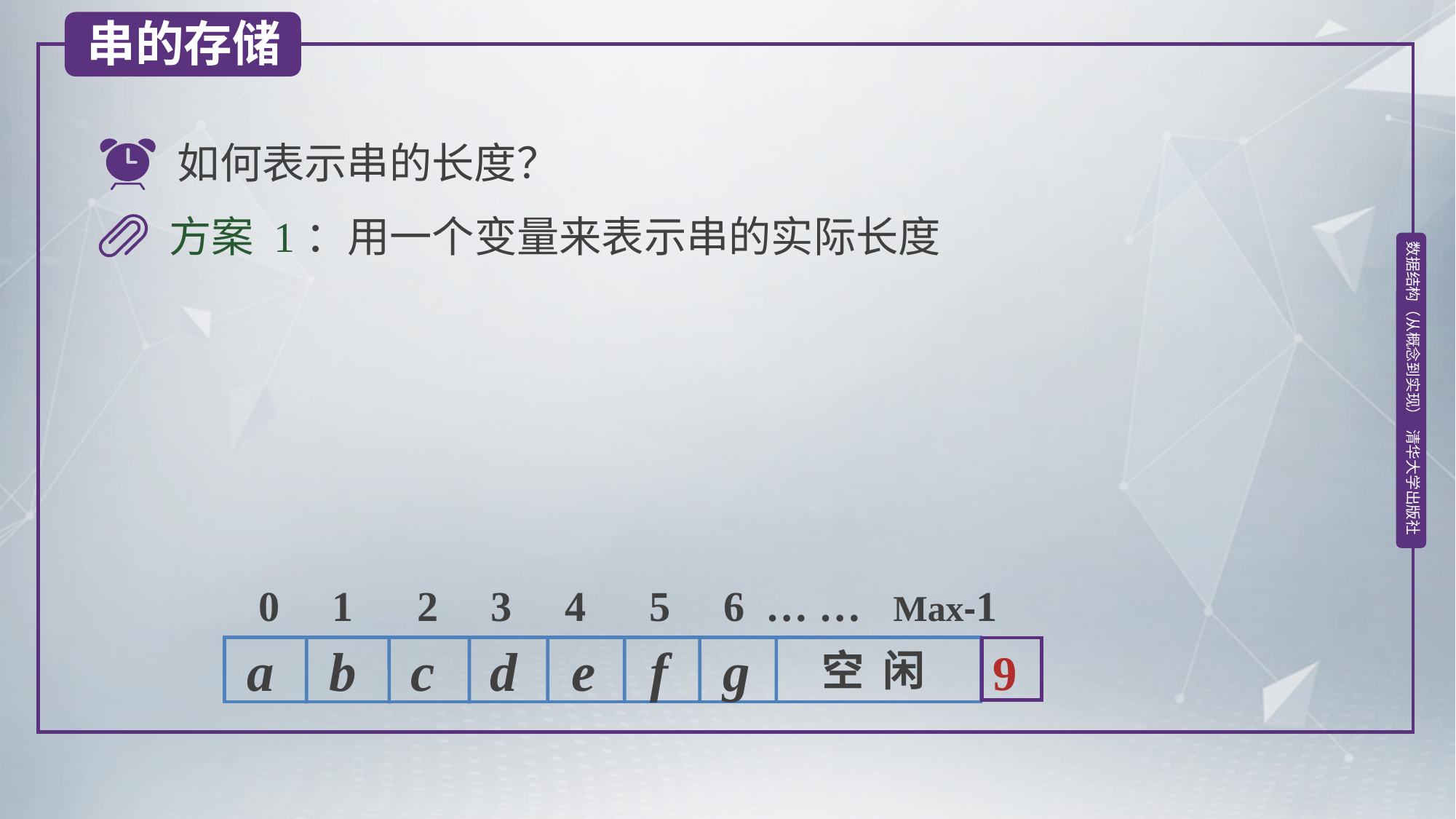

串的存储

如何表示串的长度？

方案 1：用一个变量来表示串的实际长度

0     1      2     3     4      5     6  … …   Max-1

 a    b    c    d    e    f    g

9
空  闲